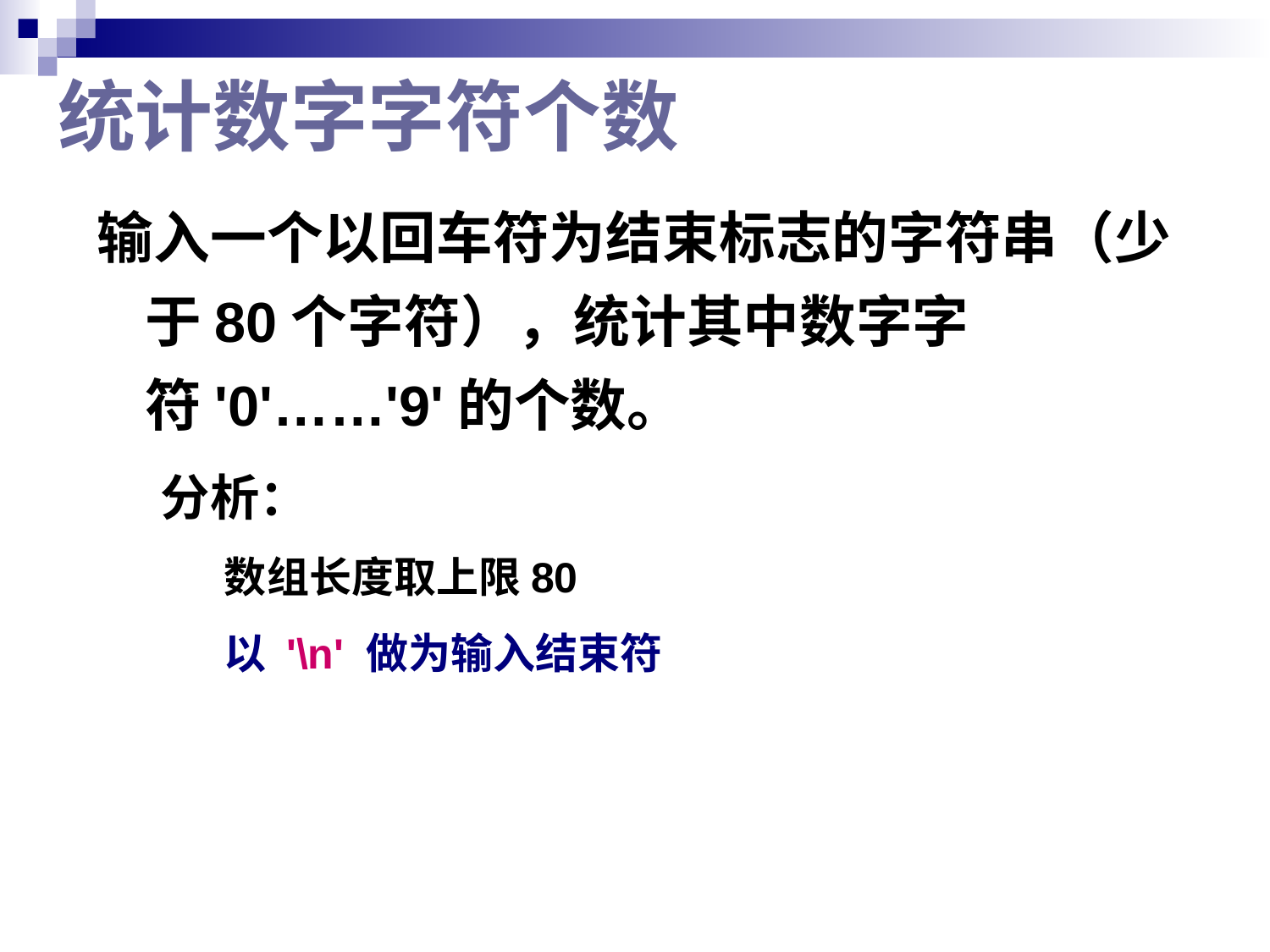

# 统计数字字符个数
输入一个以回车符为结束标志的字符串（少于80个字符），统计其中数字字符'0'……'9'的个数。
分析：
数组长度取上限80
以 '\n' 做为输入结束符